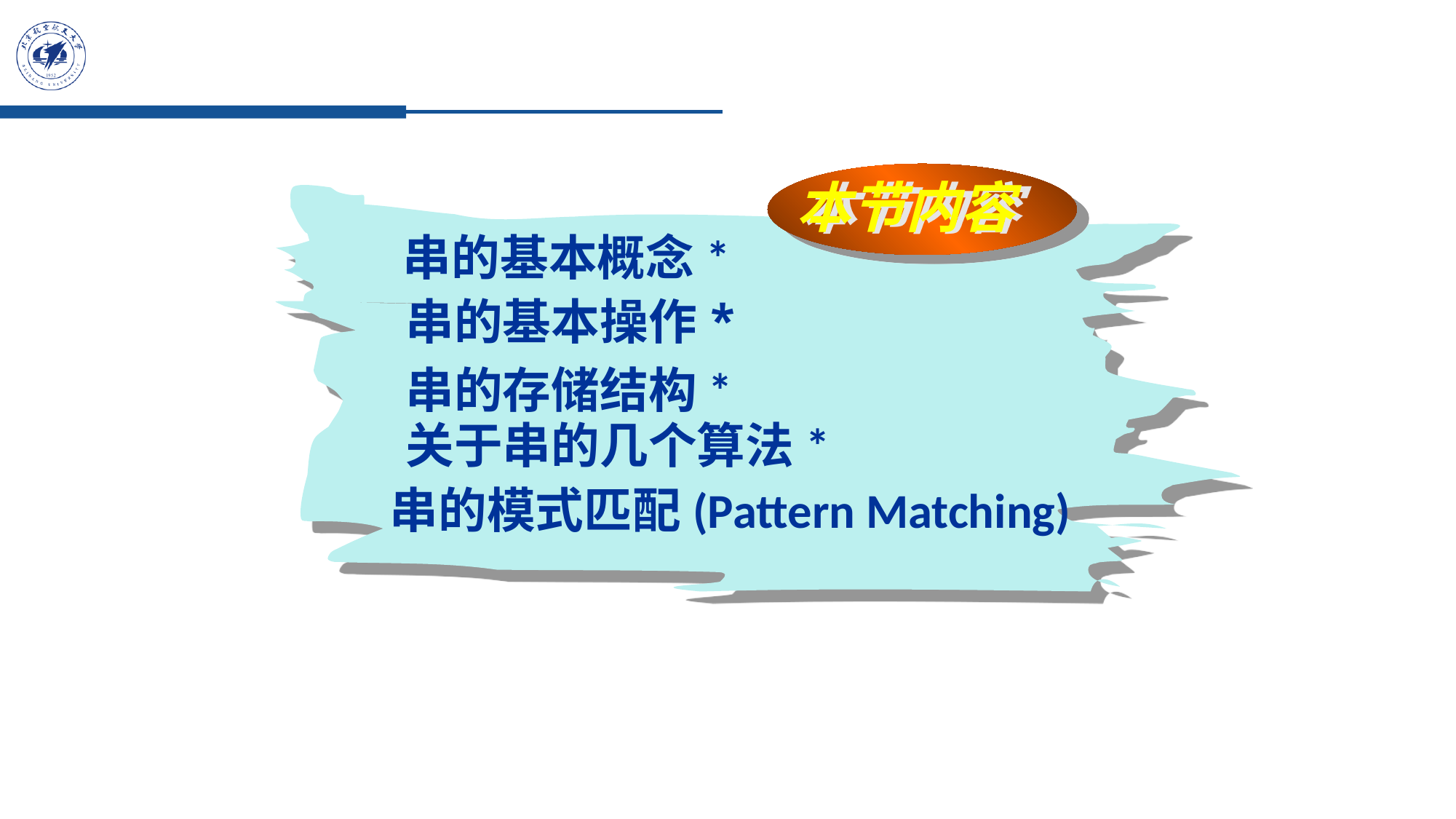

本节内容

串的基本概念*
串的基本操作*
串的存储结构*
关于串的几个算法*
串的模式匹配(Pattern Matching)